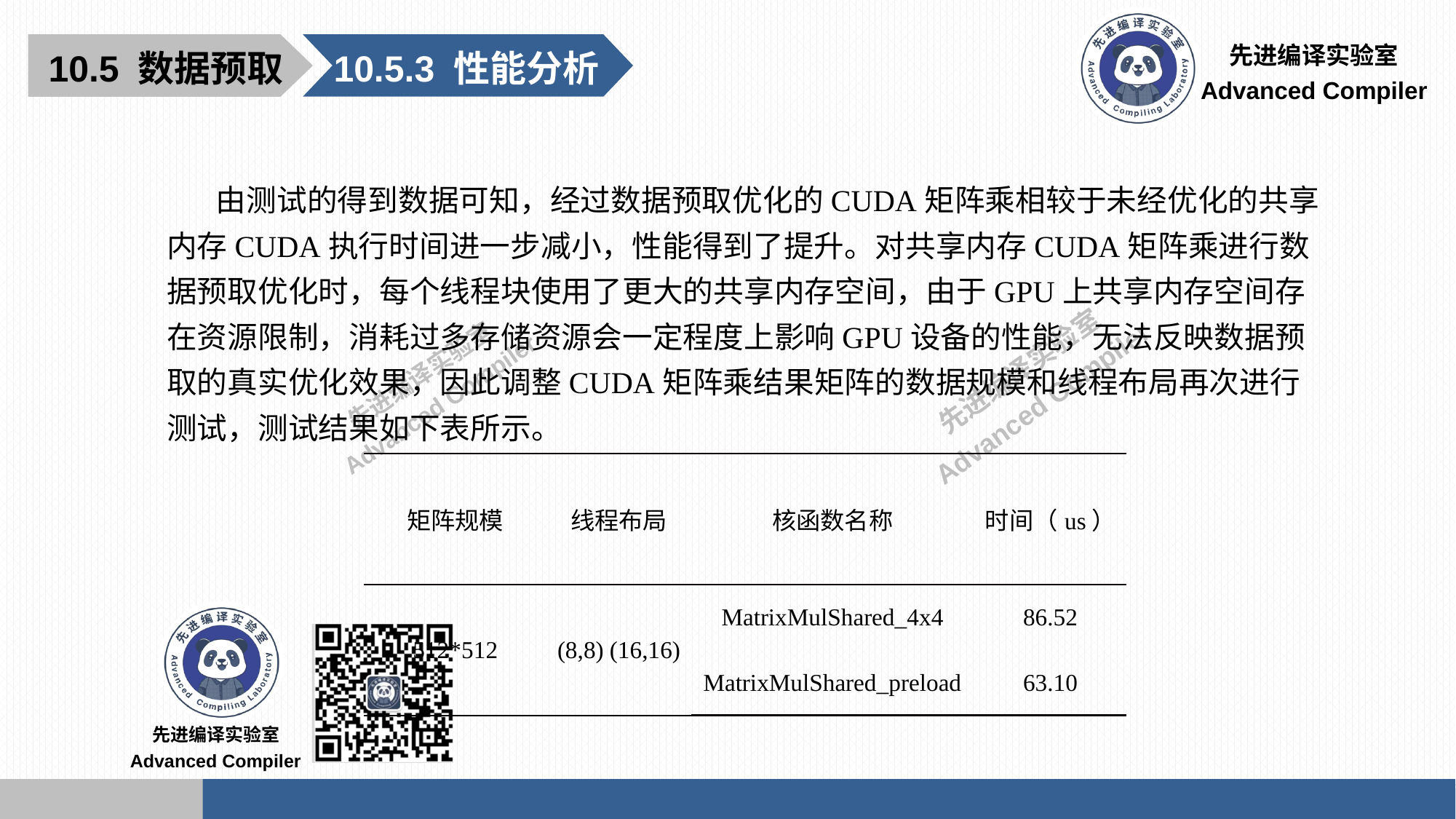

10.5.3 性能分析
10.5 数据预取

    由测试的得到数据可知，经过数据预取优化的CUDA矩阵乘相较于未经优化的共享内存CUDA执行时间进一步减小，性能得到了提升。对共享内存CUDA矩阵乘进行数据预取优化时，每个线程块使用了更大的共享内存空间，由于GPU上共享内存空间存在资源限制，消耗过多存储资源会一定程度上影响GPU设备的性能，无法反映数据预取的真实优化效果，因此调整CUDA矩阵乘结果矩阵的数据规模和线程布局再次进行测试，测试结果如下表所示。
| 矩阵规模 | 线程布局 | 核函数名称 | 时间（us） |
| --- | --- | --- | --- |
| 512\*512 | (8,8) (16,16) | MatrixMulShared\_4x4 | 86.52 |
|  |  | MatrixMulShared\_preload | 63.10 |